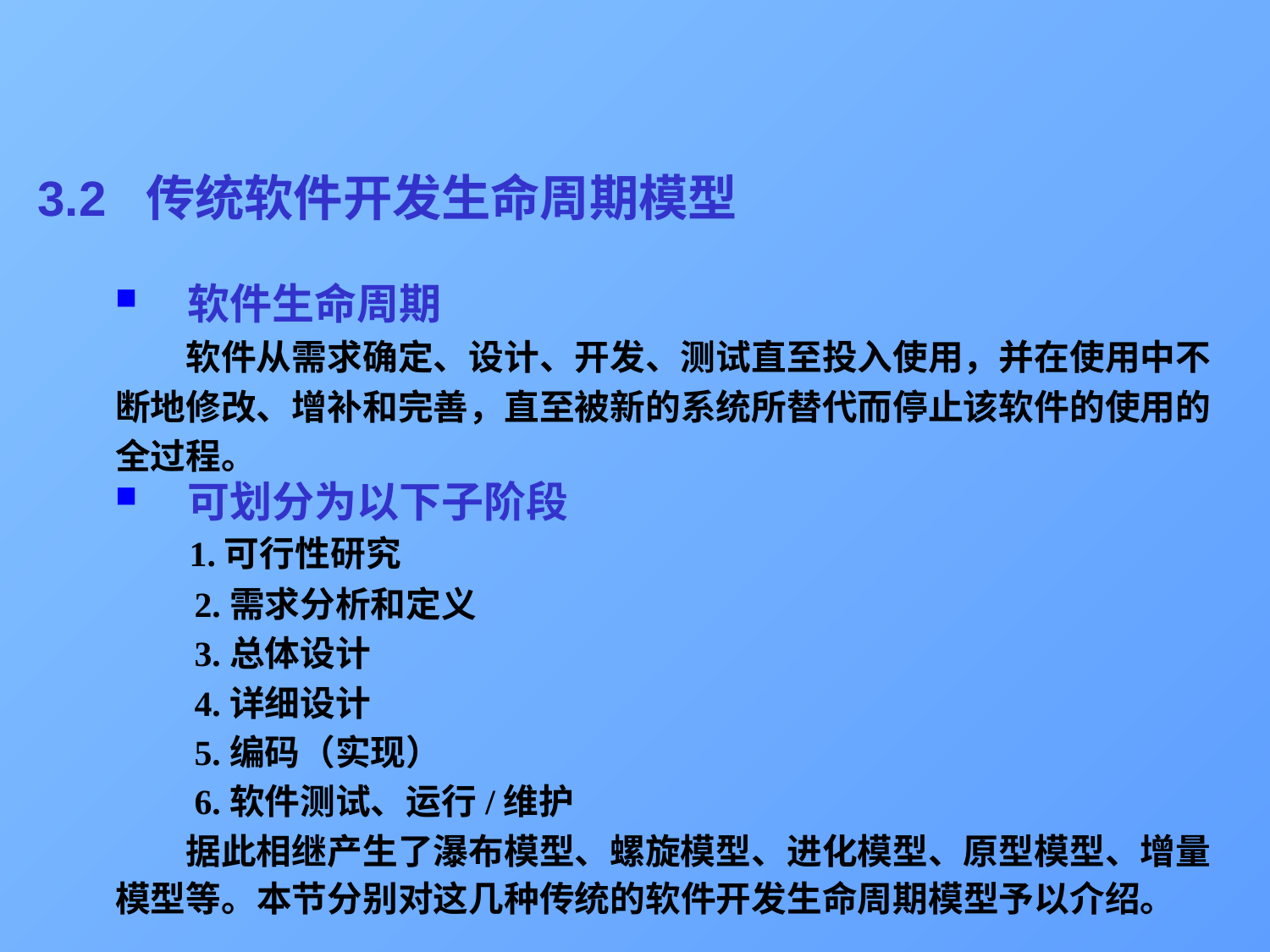

# 3.2  传统软件开发生命周期模型
　软件生命周期
　　软件从需求确定、设计、开发、测试直至投入使用，并在使用中不断地修改、增补和完善，直至被新的系统所替代而停止该软件的使用的全过程。
　可划分为以下子阶段
       1.可行性研究
　　2.需求分析和定义
　　3.总体设计
　　4.详细设计
　　5.编码（实现）
　　6.软件测试、运行/维护
　　据此相继产生了瀑布模型、螺旋模型、进化模型、原型模型、增量模型等。本节分别对这几种传统的软件开发生命周期模型予以介绍。